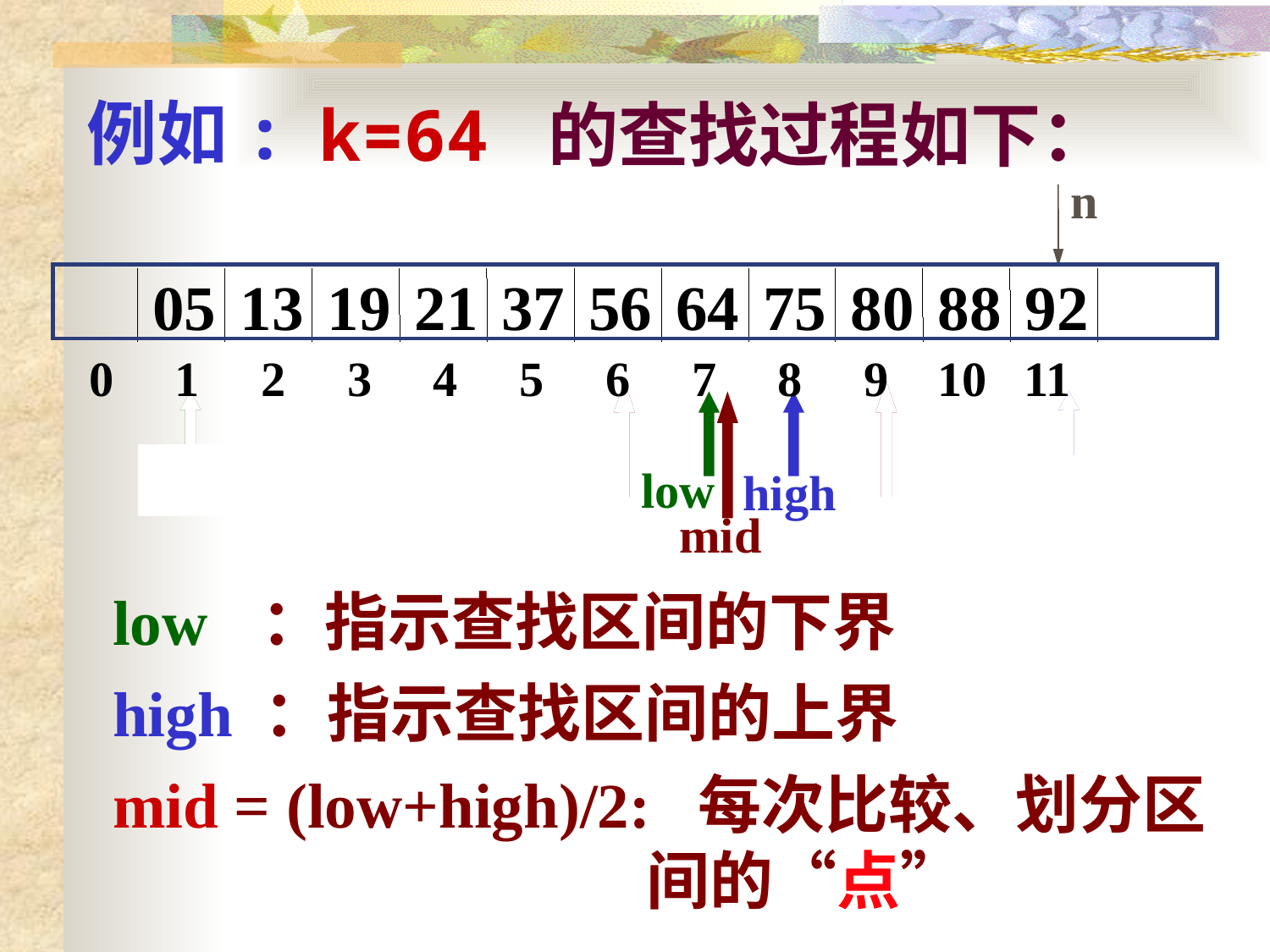

# 例如:
k=64 的查找过程如下：
n

05
13
19
21
37
56
64
75
80
88
92

0     1     2     3     4     5     6     7     8     9    10   11

low

low
high
high

mid
mid

mid
low ：指示查找区间的下界
high ：指示查找区间的上界
mid = (low+high)/2:  每次比较、划分区
                                    间的“点”